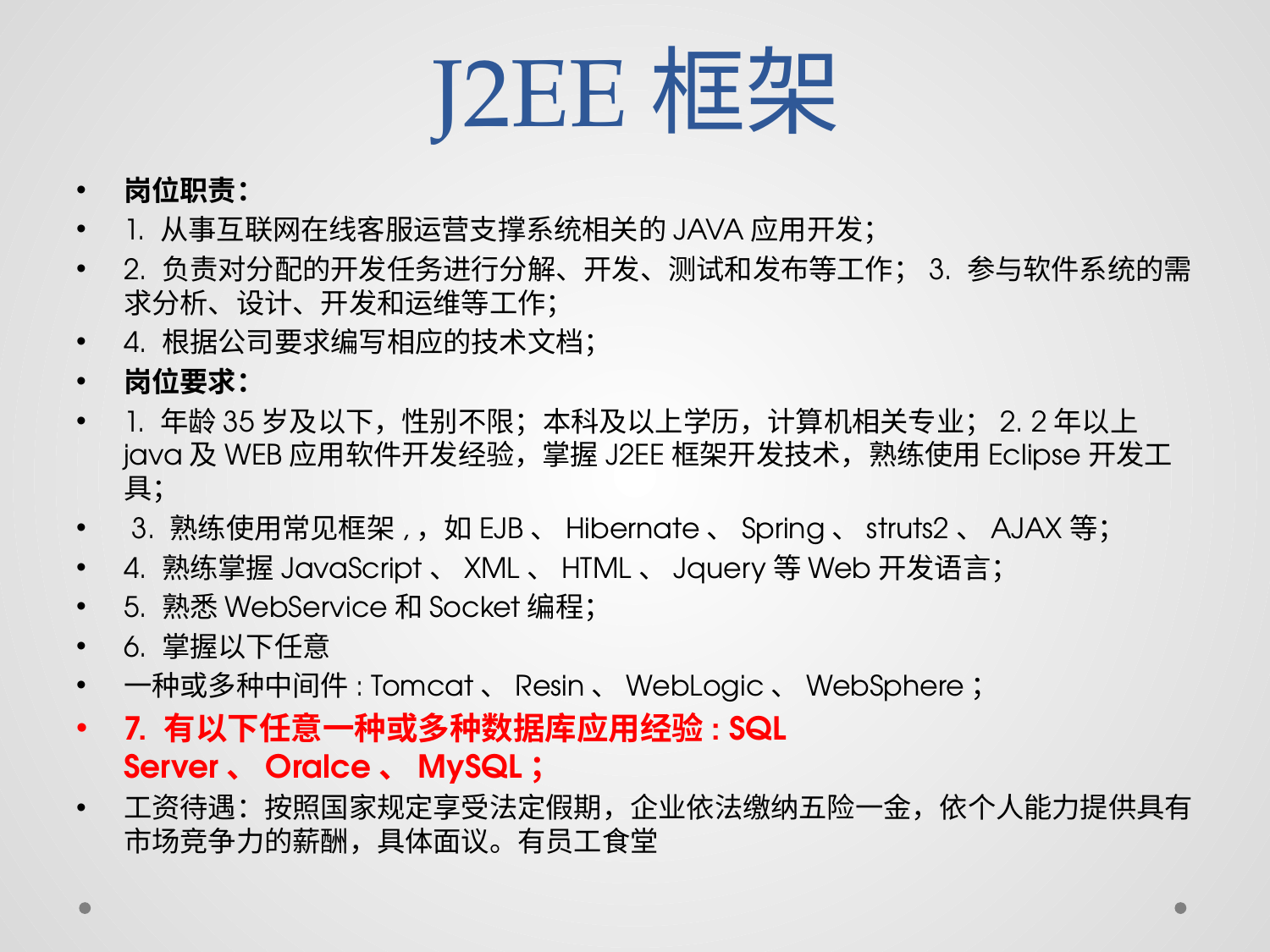

# J2EE框架
岗位职责：
1. 从事互联网在线客服运营支撑系统相关的JAVA应用开发；
2. 负责对分配的开发任务进行分解、开发、测试和发布等工作；3. 参与软件系统的需求分析、设计、开发和运维等工作；
4. 根据公司要求编写相应的技术文档；
岗位要求：
1. 年龄35岁及以下，性别不限；本科及以上学历，计算机相关专业；2. 2年以上java及WEB应用软件开发经验，掌握J2EE框架开发技术，熟练使用Eclipse开发工具；
 3. 熟练使用常见框架,，如EJB、Hibernate、Spring、struts2、AJAX等；
4. 熟练掌握JavaScript、XML、HTML、Jquery等Web开发语言；
5. 熟悉WebService和Socket编程；
6. 掌握以下任意
一种或多种中间件: Tomcat、Resin、WebLogic、WebSphere；
7. 有以下任意一种或多种数据库应用经验: SQL Server、Oralce、MySQL；
工资待遇：按照国家规定享受法定假期，企业依法缴纳五险一金，依个人能力提供具有市场竞争力的薪酬，具体面议。有员工食堂